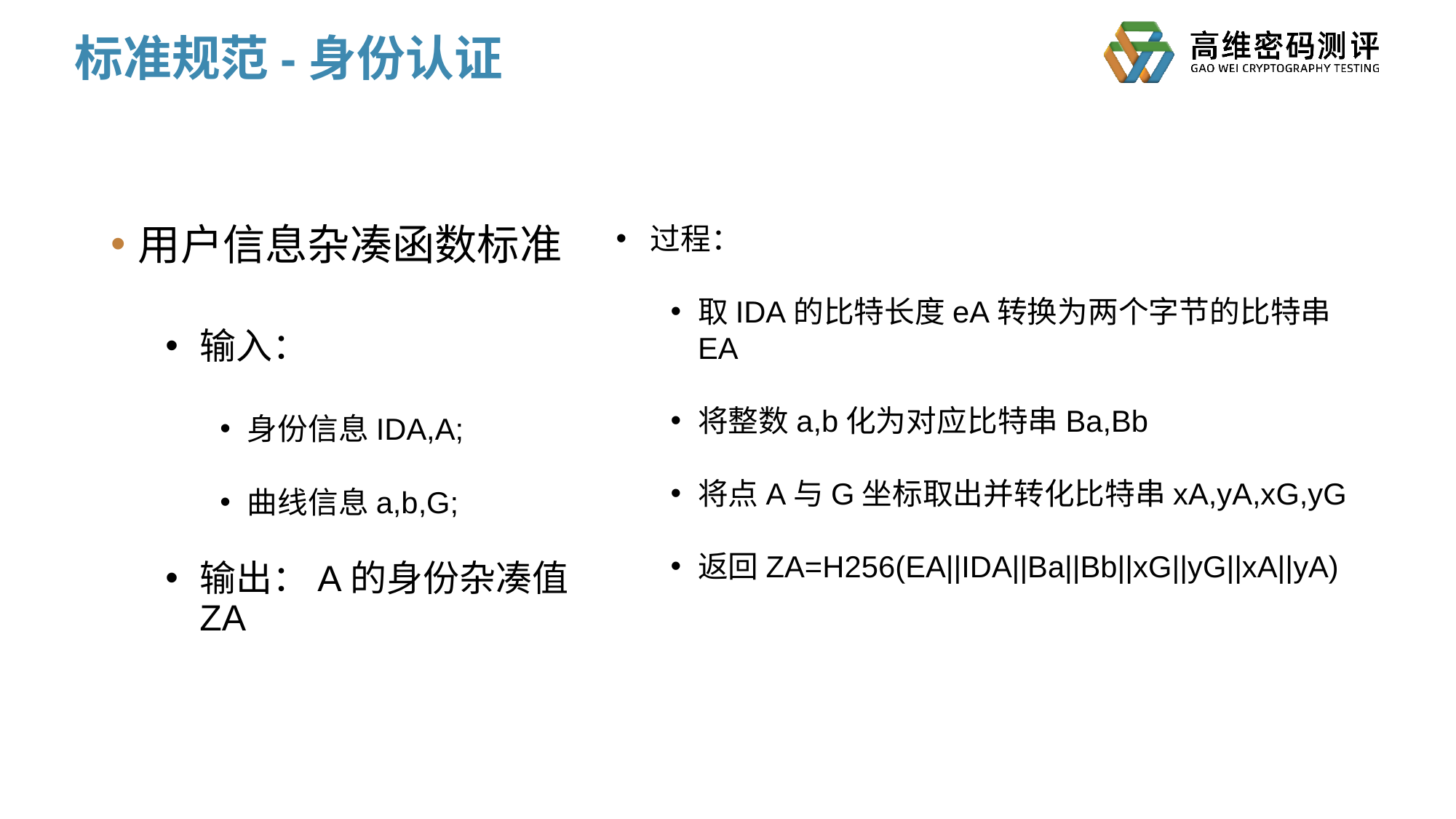

# 标准规范-身份认证
过程：
取IDA的比特长度eA转换为两个字节的比特串EA
将整数a,b化为对应比特串Ba,Bb
将点A与G坐标取出并转化比特串xA,yA,xG,yG
返回ZA=H256(EA||IDA||Ba||Bb||xG||yG||xA||yA)

用户信息杂凑函数标准
输入：
身份信息IDA,A;
曲线信息a,b,G;
输出：A的身份杂凑值ZA